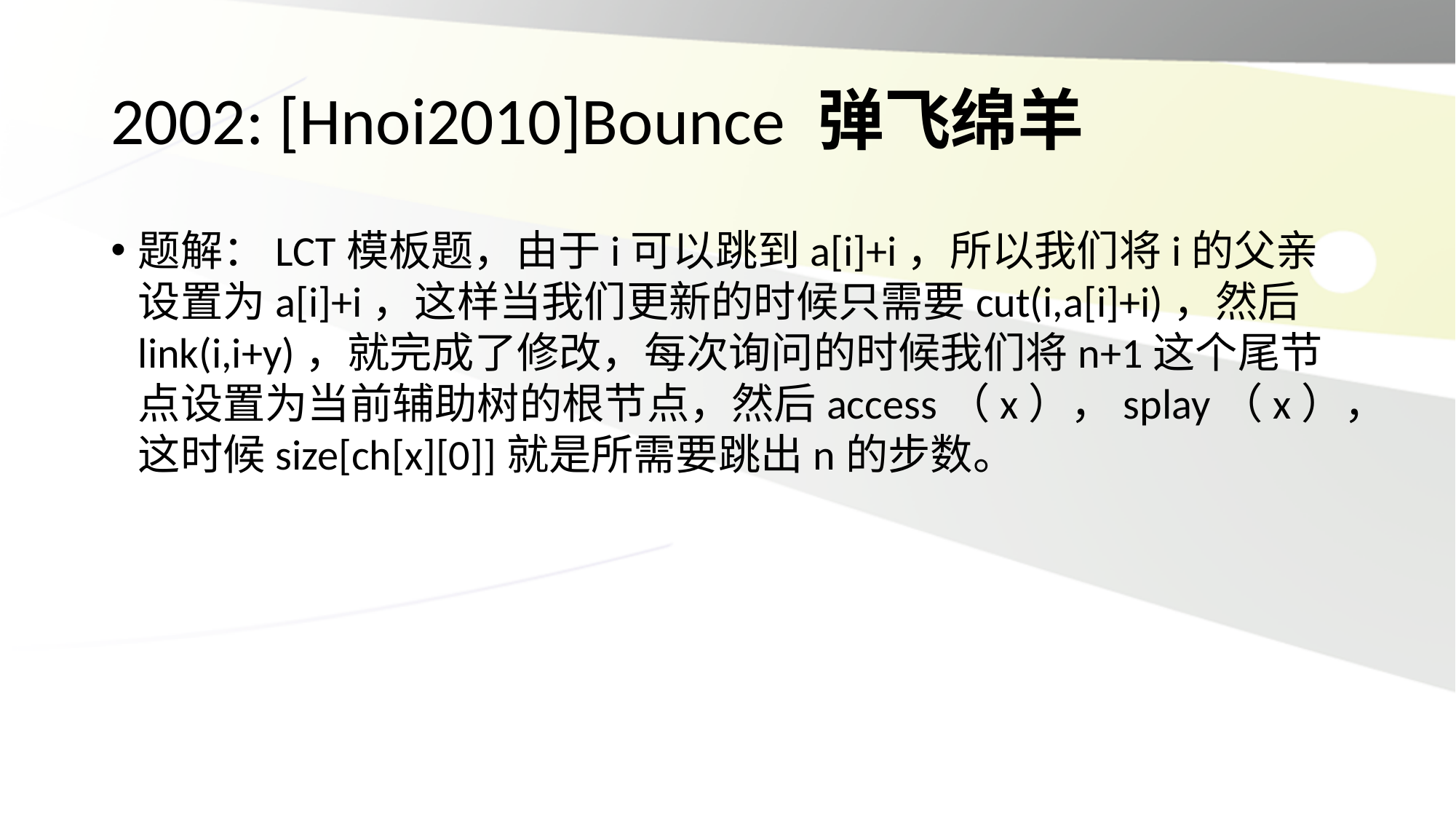

# 2002: [Hnoi2010]Bounce 弹飞绵羊
题解：LCT模板题，由于i可以跳到a[i]+i，所以我们将i的父亲设置为a[i]+i，这样当我们更新的时候只需要cut(i,a[i]+i)，然后link(i,i+y)，就完成了修改，每次询问的时候我们将n+1这个尾节点设置为当前辅助树的根节点，然后access（x），splay（x），这时候size[ch[x][0]]就是所需要跳出n的步数。